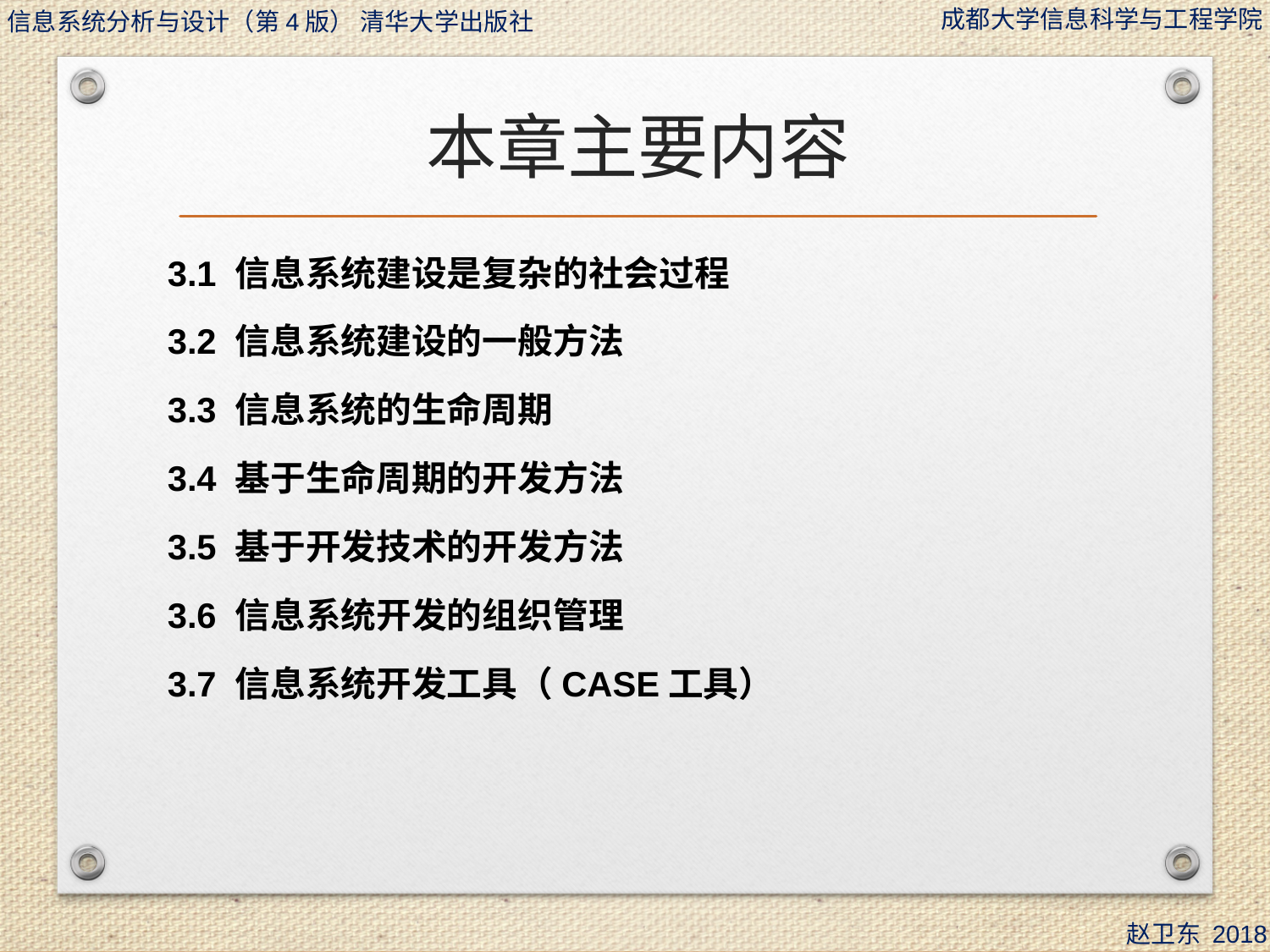

# 本章主要内容
3.1 信息系统建设是复杂的社会过程
3.2 信息系统建设的一般方法
3.3 信息系统的生命周期
3.4 基于生命周期的开发方法
3.5 基于开发技术的开发方法
3.6 信息系统开发的组织管理
3.7 信息系统开发工具（CASE工具）